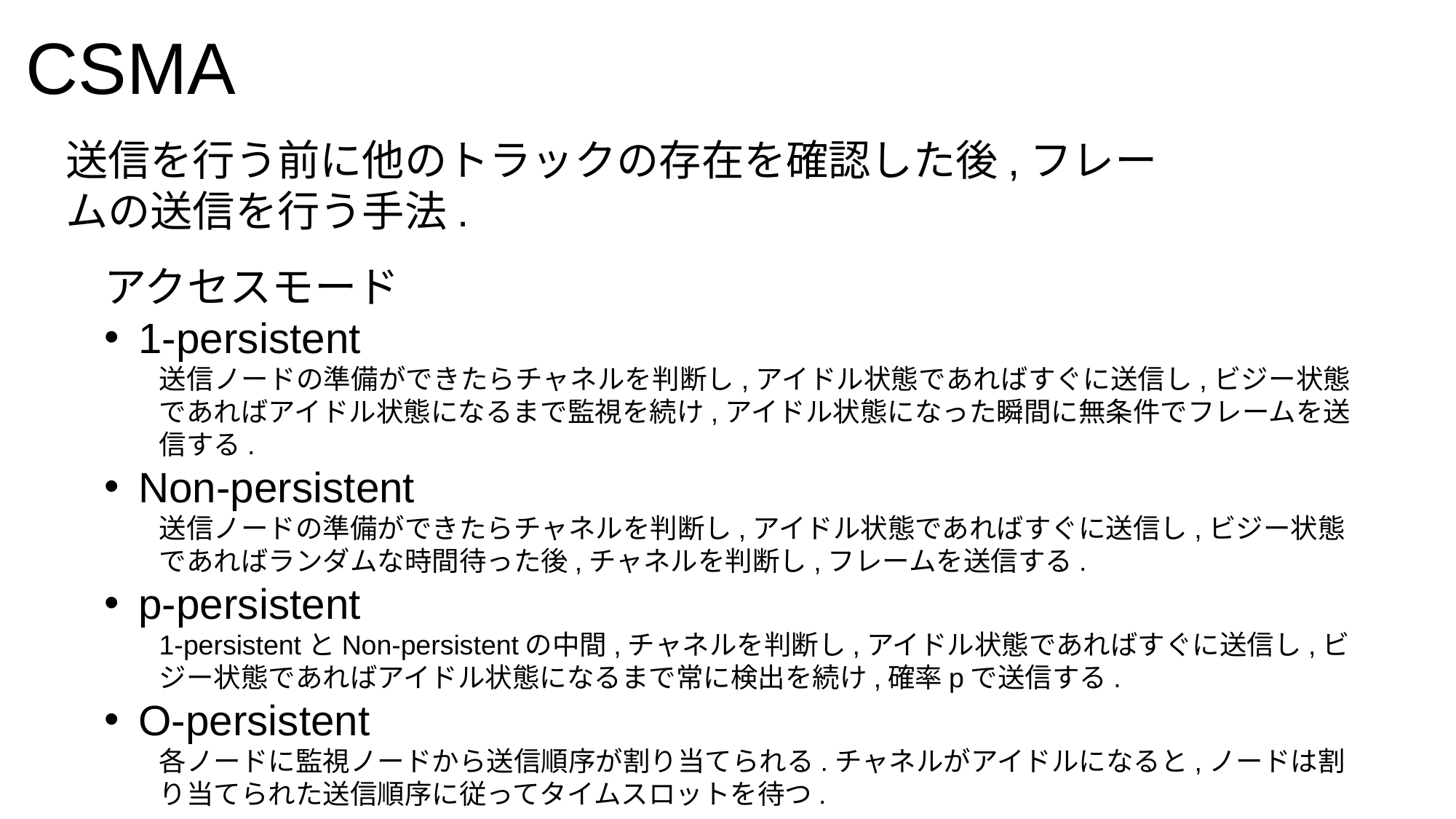

CSMA
送信を行う前に他のトラックの存在を確認した後,フレームの送信を行う手法.
アクセスモード
1-persistent
送信ノードの準備ができたらチャネルを判断し,アイドル状態であればすぐに送信し,ビジー状態であればアイドル状態になるまで監視を続け,アイドル状態になった瞬間に無条件でフレームを送信する.
Non-persistent
送信ノードの準備ができたらチャネルを判断し,アイドル状態であればすぐに送信し,ビジー状態であればランダムな時間待った後,チャネルを判断し,フレームを送信する.
p-persistent
1-persistentとNon-persistentの中間,チャネルを判断し,アイドル状態であればすぐに送信し,ビジー状態であればアイドル状態になるまで常に検出を続け,確率pで送信する.
O-persistent
各ノードに監視ノードから送信順序が割り当てられる.チャネルがアイドルになると,ノードは割り当てられた送信順序に従ってタイムスロットを待つ.